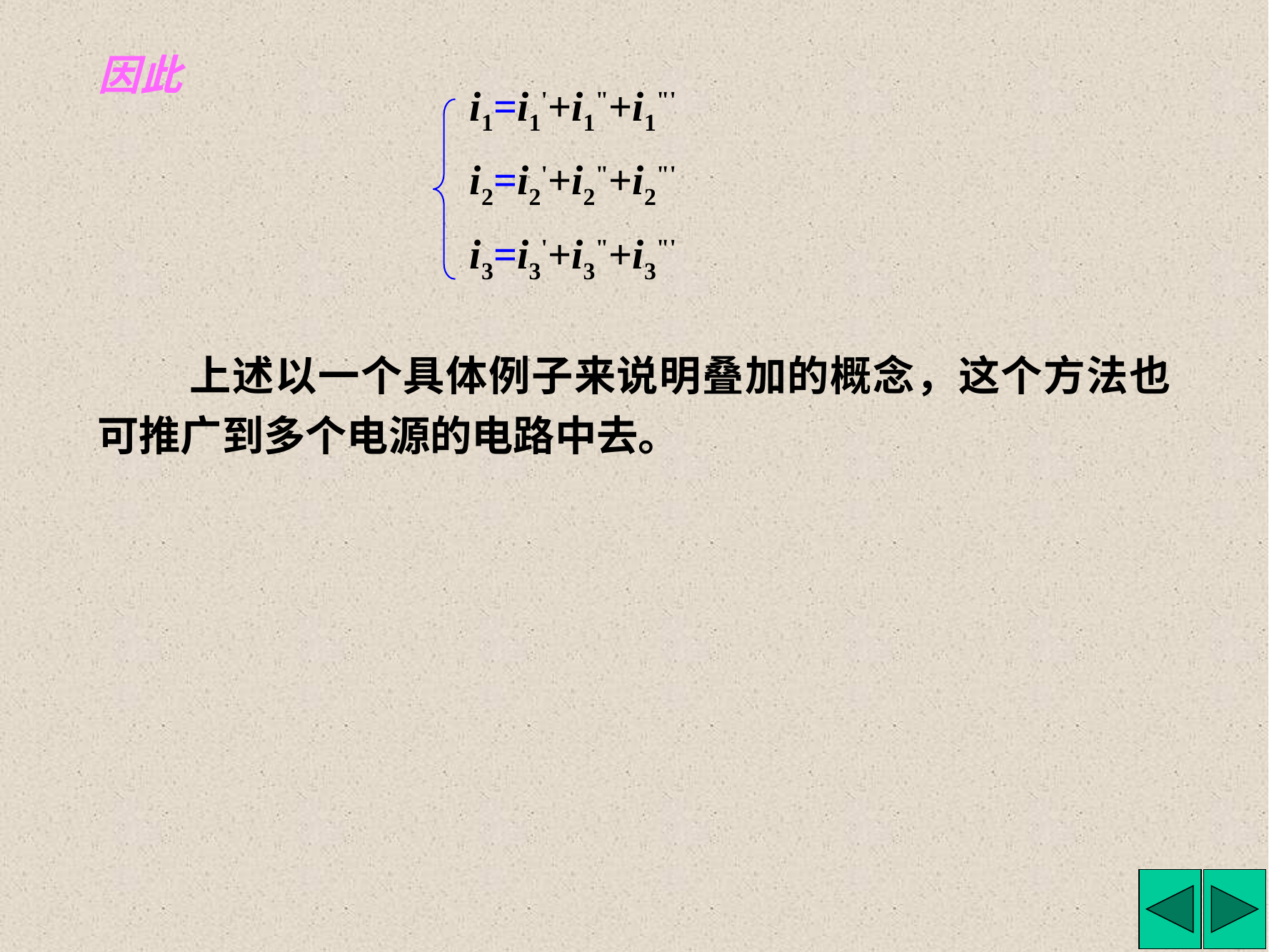

因此
i1=i1'+i1"+i1"'
i2=i2'+i2"+i2"'
i3=i3'+i3"+i3"'

上述以一个具体例子来说明叠加的概念，这个方法也可推广到多个电源的电路中去。